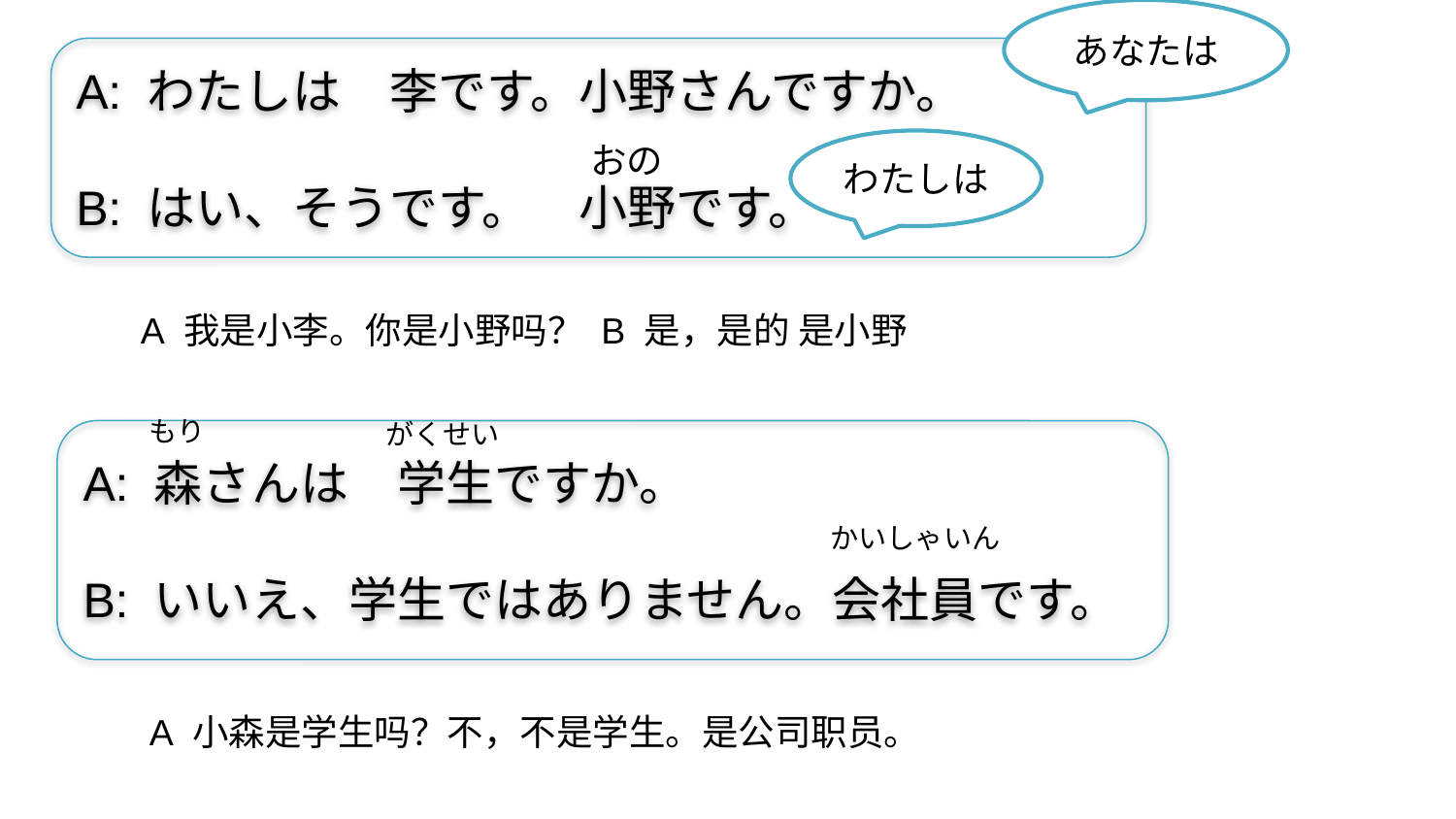

あなたは
A: わたしは　李です。小野さんですか。

B: はい、そうです。　小野です。
おの
わたしは
A 我是小李。你是小野吗？ B 是，是的 是小野
もり
がくせい
A: 森さんは　学生ですか。

B: いいえ、学生ではありません。会社員です。
かいしゃいん
A 小森是学生吗？不，不是学生。是公司职员。